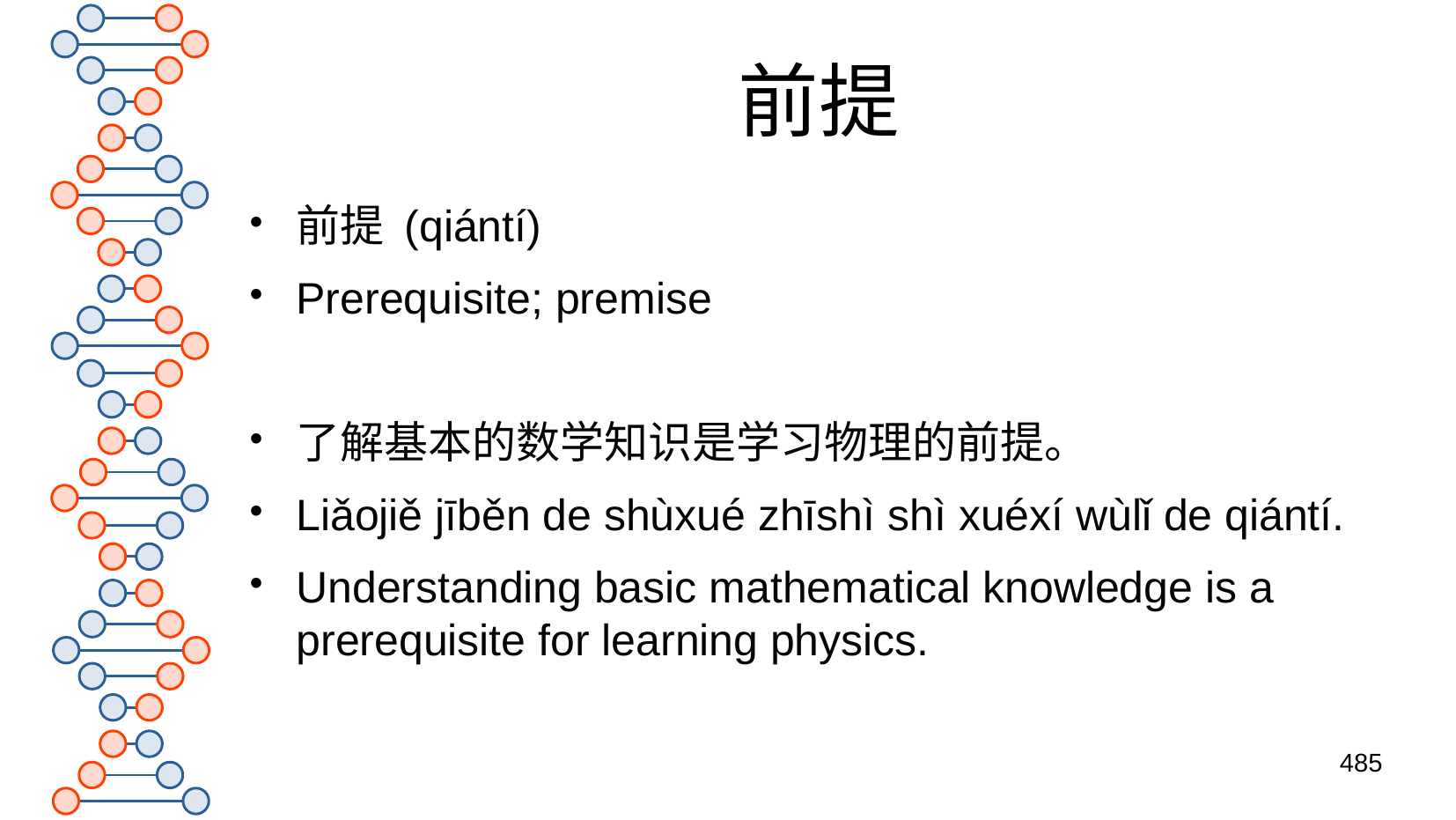

# 前提
前提 (qiántí)
Prerequisite; premise

了解基本的数学知识是学习物理的前提。
Liǎojiě jīběn de shùxué zhīshì shì xuéxí wùlǐ de qiántí.
Understanding basic mathematical knowledge is a prerequisite for learning physics.

485